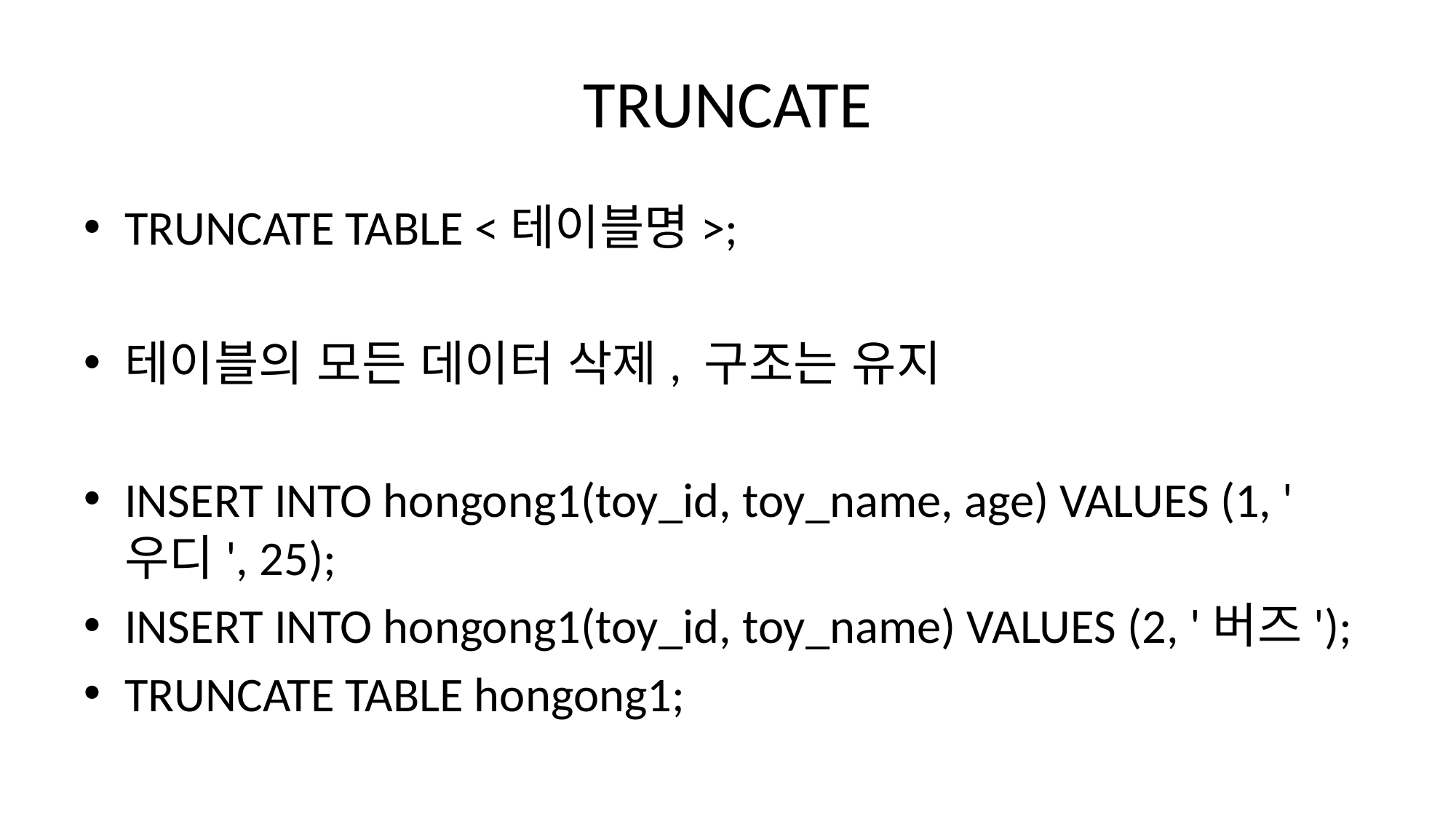

# TRUNCATE
TRUNCATE TABLE <테이블명>;

테이블의 모든 데이터 삭제, 구조는 유지

INSERT INTO hongong1(toy_id, toy_name, age) VALUES (1, '우디', 25);
INSERT INTO hongong1(toy_id, toy_name) VALUES (2, '버즈');
TRUNCATE TABLE hongong1;